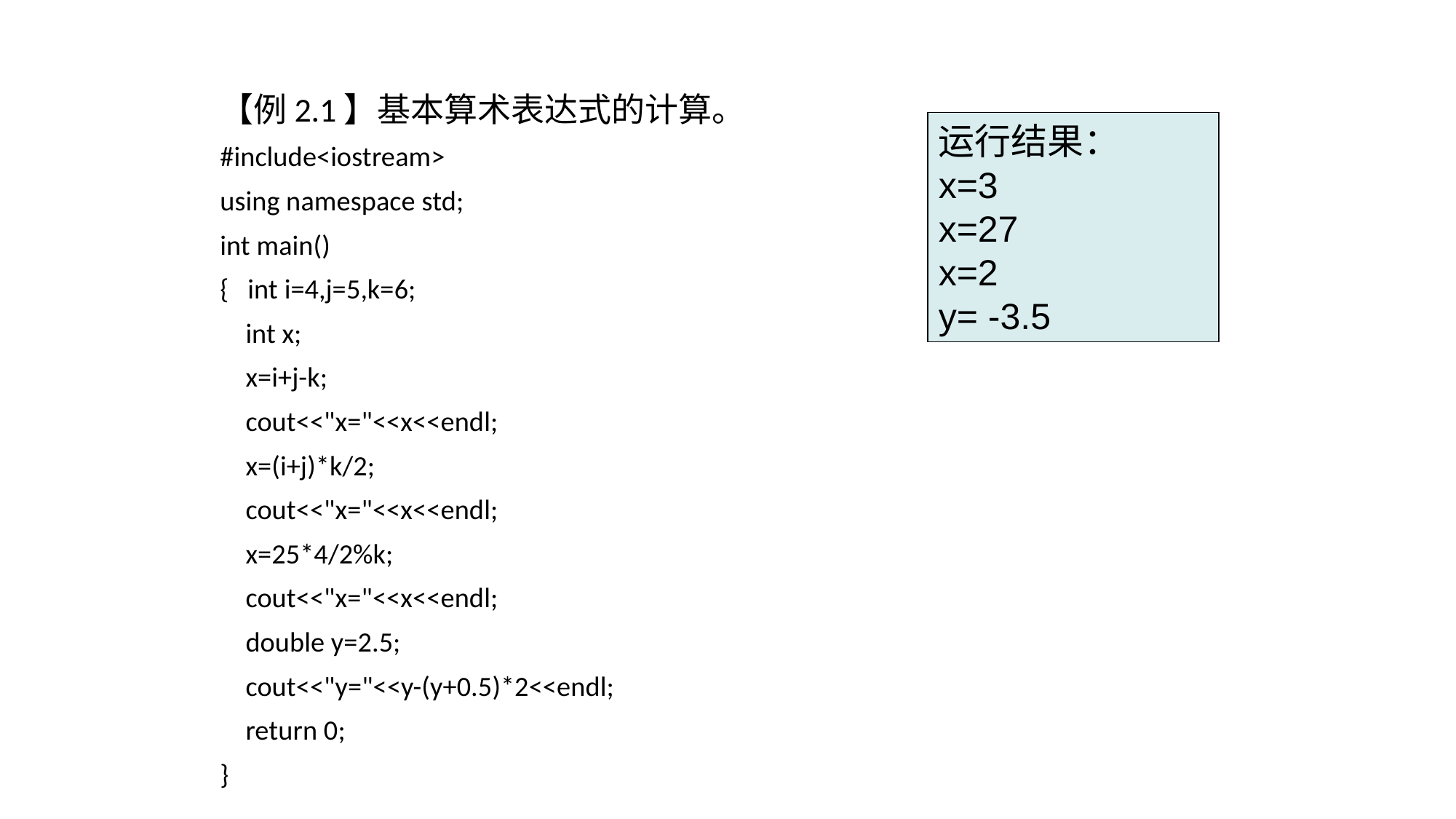

【例2.1】基本算术表达式的计算。
#include<iostream>
using namespace std;
int main()
{   int i=4,j=5,k=6;
    int x;
    x=i+j-k;
    cout<<"x="<<x<<endl;
    x=(i+j)*k/2;
    cout<<"x="<<x<<endl;
    x=25*4/2%k;
    cout<<"x="<<x<<endl;
    double y=2.5;
    cout<<"y="<<y-(y+0.5)*2<<endl;
    return 0;
}
运行结果：
x=3
x=27
x=2
y= -3.5